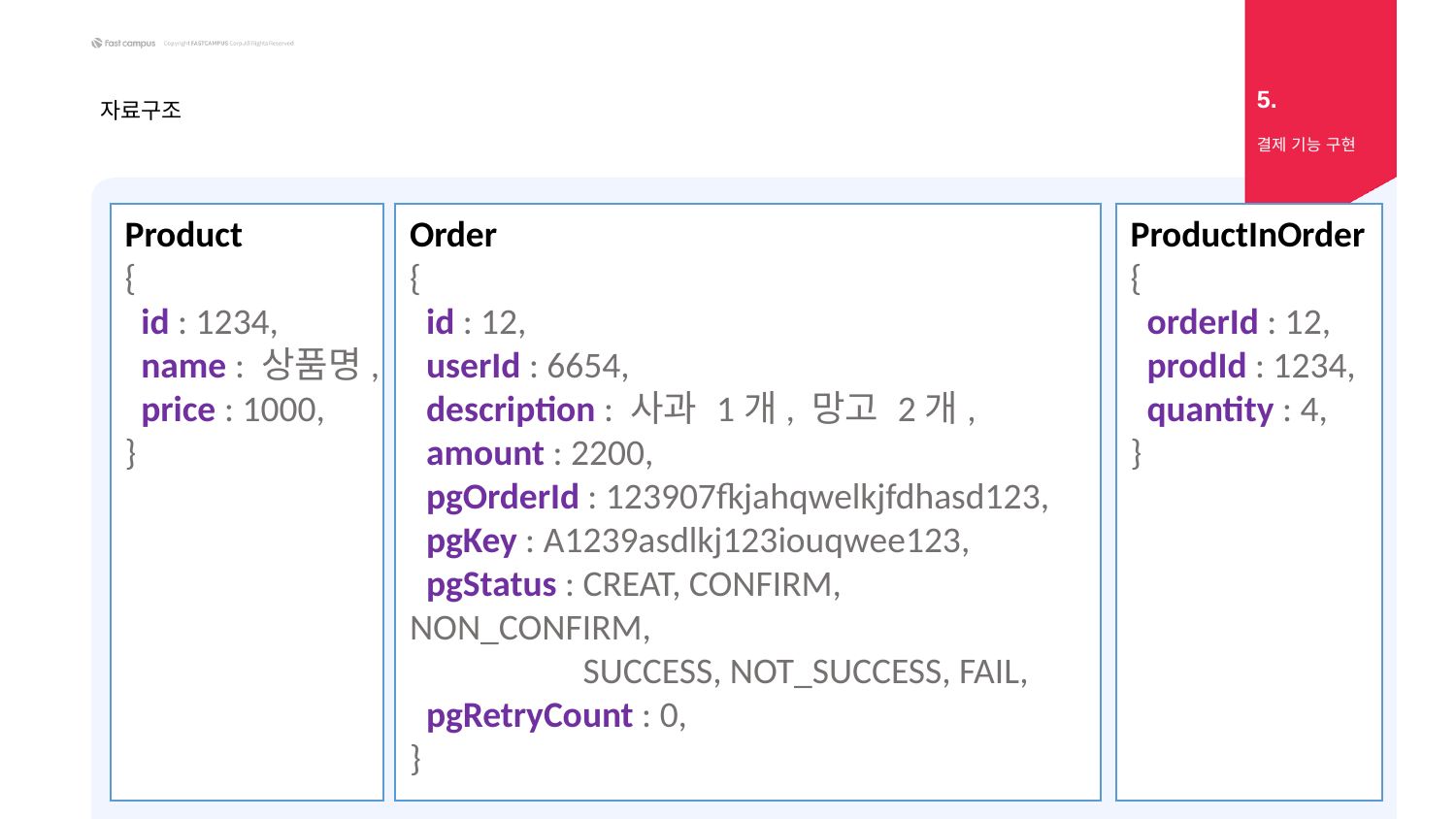

5.
# 자료구조
결제 기능 구현
Product
{
  id : 1234,
  name : 상품명,
  price : 1000,
}
Order
{
  id : 12,
  userId : 6654,
  description : 사과 1개, 망고 2개,
  amount : 2200,
  pgOrderId : 123907fkjahqwelkjfdhasd123,
  pgKey : A1239asdlkj123iouqwee123,
  pgStatus : CREAT, CONFIRM, NON_CONFIRM,
                     SUCCESS, NOT_SUCCESS, FAIL,
  pgRetryCount : 0,
}
ProductInOrder
{
  orderId : 12,
  prodId : 1234,
  quantity : 4,
}